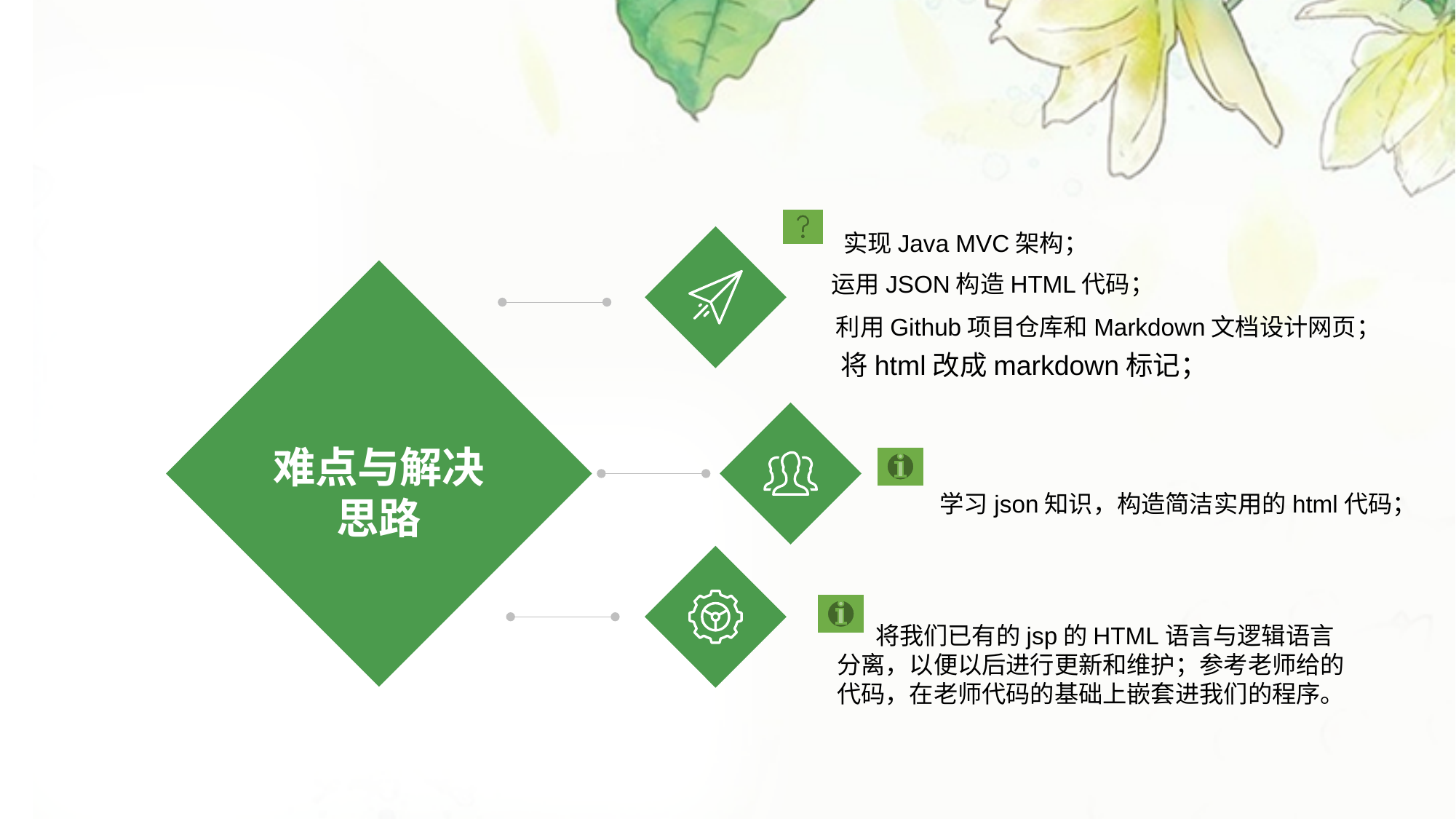

e7d195523061f1c0cef09ac28eaae964ec9988a5cce77c8b8C1E4685C6E6B40CD7615480512384A61EE159C6FE0045D14B61E85D0A95589D558B81FFC809322ACC20DC2254D928200A3EA0841B8B1814961BE795024DFDEF45878460D5EEC04B3DB4C246007153409DEDE37CA726A66AF19B77CE744E11CADCFB09B3408DEC1F688348922E38CCEE
实现Java MVC架构；

难点与解决思路
运用JSON构造HTML代码；
利用Github项目仓库和Markdown文档设计网页；
将html改成markdown标记；

学习json知识，构造简洁实用的html代码；

      将我们已有的jsp的HTML语言与逻辑语言分离，以便以后进行更新和维护；参考老师给的代码，在老师代码的基础上嵌套进我们的程序。